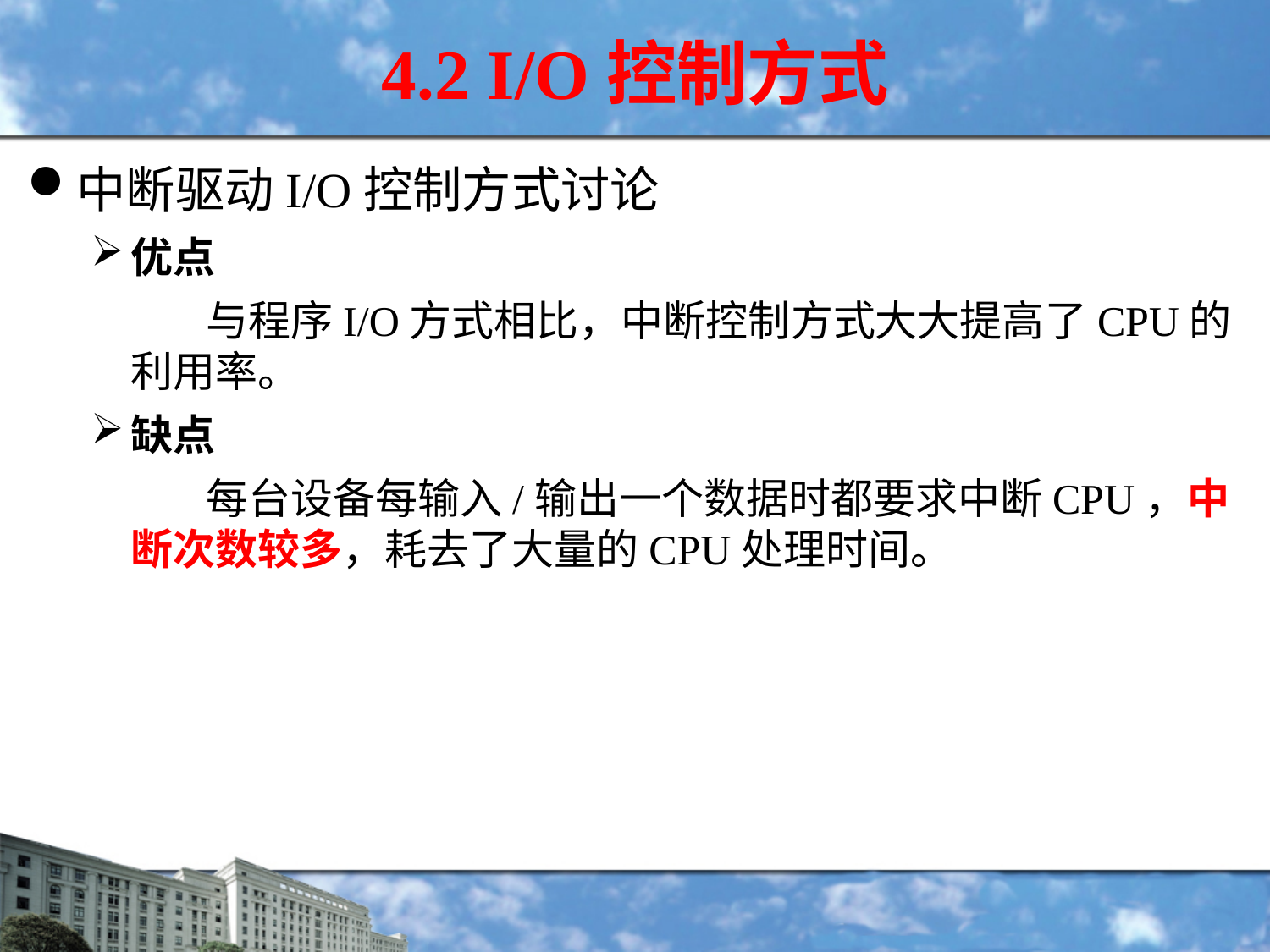

4.2 I/O控制方式
中断驱动I/O控制方式讨论
优点
           与程序I/O方式相比，中断控制方式大大提高了CPU的利用率。
缺点
           每台设备每输入/输出一个数据时都要求中断CPU，中断次数较多，耗去了大量的CPU处理时间。